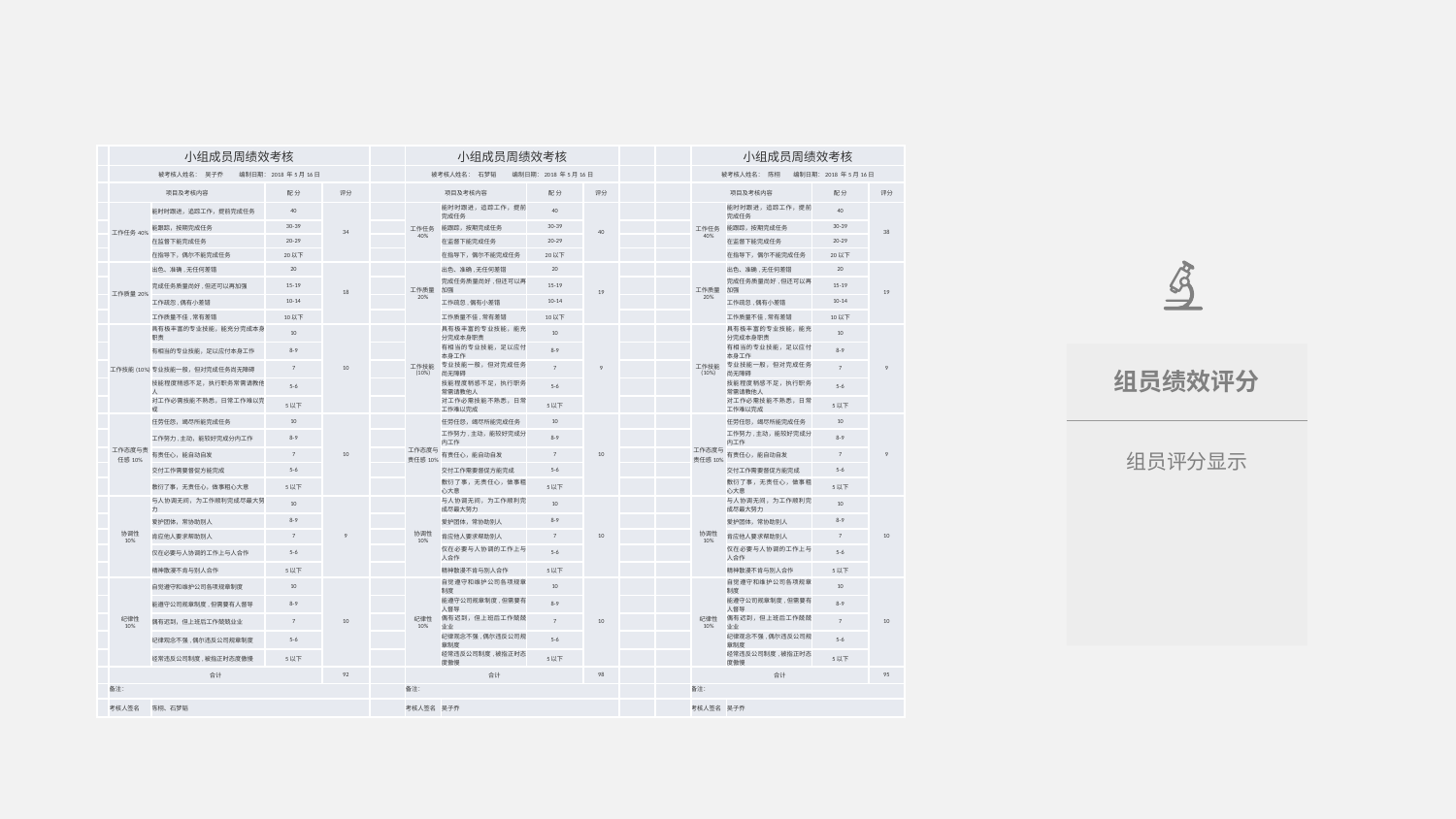

|  | 小组成员周绩效考核 |  |  |  |  | 小组成员周绩效考核 |  |  |  |  |  | 小组成员周绩效考核 |  |  |  |
| --- | --- | --- | --- | --- | --- | --- | --- | --- | --- | --- | --- | --- | --- | --- | --- |
|  | 被考核人姓名： 吴子乔 编制日期：2018 年5月16日 |  |  |  |  | 被考核人姓名： 石梦韬 编制日期：2018 年5月16日 |  |  |  |  |  | 被考核人姓名： 陈栩 编制日期：2018 年5月16日 |  |  |  |
|  | 项目及考核内容 |  | 配 分 | 评分 |  | 项目及考核内容 |  | 配 分 | 评分 |  |  | 项目及考核内容 |  | 配 分 | 评分 |
|  | 工作任务40% | 能时时跟进，追踪工作，提前完成任务 | 40 | 34 |  | 工作任务40% | 能时时跟进，追踪工作，提前完成任务 | 40 | 40 |  |  | 工作任务40% | 能时时跟进，追踪工作，提前完成任务 | 40 | 38 |
|  |  | 能跟踪，按期完成任务 | 30-39 |  |  |  | 能跟踪，按期完成任务 | 30-39 |  |  |  |  | 能跟踪，按期完成任务 | 30-39 |  |
|  |  | 在监督下能完成任务 | 20-29 |  |  |  | 在监督下能完成任务 | 20-29 |  |  |  |  | 在监督下能完成任务 | 20-29 |  |
|  |  | 在指导下，偶尔不能完成任务 | 20以下 |  |  |  | 在指导下，偶尔不能完成任务 | 20以下 |  |  |  |  | 在指导下，偶尔不能完成任务 | 20以下 |  |
|  | 工作质量20% | 出色、准确,无任何差错 | 20 | 18 |  | 工作质量20% | 出色、准确,无任何差错 | 20 | 19 |  |  | 工作质量20% | 出色、准确,无任何差错 | 20 | 19 |
|  |  | 完成任务质量尚好,但还可以再加强 | 15-19 |  |  |  | 完成任务质量尚好,但还可以再加强 | 15-19 |  |  |  |  | 完成任务质量尚好,但还可以再加强 | 15-19 |  |
|  |  | 工作疏忽,偶有小差错 | 10-14 |  |  |  | 工作疏忽,偶有小差错 | 10-14 |  |  |  |  | 工作疏忽,偶有小差错 | 10-14 |  |
|  |  | 工作质量不佳,常有差错 | 10以下 |  |  |  | 工作质量不佳,常有差错 | 10以下 |  |  |  |  | 工作质量不佳,常有差错 | 10以下 |  |
|  | 工作技能(10%) | 具有极丰富的专业技能，能充分完成本身职责 | 10 | 10 |  | 工作技能(10%) | 具有极丰富的专业技能，能充分完成本身职责 | 10 | 9 |  |  | 工作技能(10%) | 具有极丰富的专业技能，能充分完成本身职责 | 10 | 9 |
|  |  | 有相当的专业技能，足以应付本身工作 | 8-9 |  |  |  | 有相当的专业技能，足以应付本身工作 | 8-9 |  |  |  |  | 有相当的专业技能，足以应付本身工作 | 8-9 |  |
|  |  | 专业技能一般，但对完成任务尚无障碍 | 7 |  |  |  | 专业技能一般，但对完成任务尚无障碍 | 7 |  |  |  |  | 专业技能一般，但对完成任务尚无障碍 | 7 |  |
|  |  | 技能程度稍感不足，执行职务常需请教他人 | 5-6 |  |  |  | 技能程度稍感不足，执行职务常需请教他人 | 5-6 |  |  |  |  | 技能程度稍感不足，执行职务常需请教他人 | 5-6 |  |
|  |  | 对工作必需技能不熟悉，日常工作难以完成 | 5以下 |  |  |  | 对工作必需技能不熟悉，日常工作难以完成 | 5以下 |  |  |  |  | 对工作必需技能不熟悉，日常工作难以完成 | 5以下 |  |
|  | 工作态度与责任感10% | 任劳任怨，竭尽所能完成任务 | 10 | 10 |  | 工作态度与责任感10% | 任劳任怨，竭尽所能完成任务 | 10 | 10 |  |  | 工作态度与责任感10% | 任劳任怨，竭尽所能完成任务 | 10 | 9 |
|  |  | 工作努力,主动，能较好完成分内工作 | 8-9 |  |  |  | 工作努力,主动，能较好完成分内工作 | 8-9 |  |  |  |  | 工作努力,主动，能较好完成分内工作 | 8-9 |  |
|  |  | 有责任心，能自动自发 | 7 |  |  |  | 有责任心，能自动自发 | 7 |  |  |  |  | 有责任心，能自动自发 | 7 |  |
|  |  | 交付工作需要督促方能完成 | 5-6 |  |  |  | 交付工作需要督促方能完成 | 5-6 |  |  |  |  | 交付工作需要督促方能完成 | 5-6 |  |
|  |  | 敷衍了事，无责任心，做事粗心大意 | 5以下 |  |  |  | 敷衍了事，无责任心，做事粗心大意 | 5以下 |  |  |  |  | 敷衍了事，无责任心，做事粗心大意 | 5以下 |  |
|  | 协调性 10% | 与人协调无间，为工作顺利完成尽最大努力 | 10 | 9 |  | 协调性 10% | 与人协调无间，为工作顺利完成尽最大努力 | 10 | 10 |  |  | 协调性 10% | 与人协调无间，为工作顺利完成尽最大努力 | 10 | 10 |
|  |  | 爱护团体，常协助别人 | 8-9 |  |  |  | 爱护团体，常协助别人 | 8-9 |  |  |  |  | 爱护团体，常协助别人 | 8-9 |  |
|  |  | 肯应他人要求帮助别人 | 7 |  |  |  | 肯应他人要求帮助别人 | 7 |  |  |  |  | 肯应他人要求帮助别人 | 7 |  |
|  |  | 仅在必要与人协调的工作上与人合作 | 5-6 |  |  |  | 仅在必要与人协调的工作上与人合作 | 5-6 |  |  |  |  | 仅在必要与人协调的工作上与人合作 | 5-6 |  |
|  |  | 精神散漫不肯与别人合作 | 5以下 |  |  |  | 精神散漫不肯与别人合作 | 5以下 |  |  |  |  | 精神散漫不肯与别人合作 | 5以下 |  |
|  | 纪律性 10% | 自觉遵守和维护公司各项规章制度 | 10 | 10 |  | 纪律性 10% | 自觉遵守和维护公司各项规章制度 | 10 | 10 |  |  | 纪律性 10% | 自觉遵守和维护公司各项规章制度 | 10 | 10 |
|  |  | 能遵守公司规章制度,但需要有人督导 | 8-9 |  |  |  | 能遵守公司规章制度,但需要有人督导 | 8-9 |  |  |  |  | 能遵守公司规章制度,但需要有人督导 | 8-9 |  |
|  |  | 偶有迟到，但上班后工作兢兢业业 | 7 |  |  |  | 偶有迟到，但上班后工作兢兢业业 | 7 |  |  |  |  | 偶有迟到，但上班后工作兢兢业业 | 7 |  |
|  |  | 纪律观念不强,偶尔违反公司规章制度 | 5-6 |  |  |  | 纪律观念不强,偶尔违反公司规章制度 | 5-6 |  |  |  |  | 纪律观念不强,偶尔违反公司规章制度 | 5-6 |  |
|  |  | 经常违反公司制度,被指正时态度傲慢 | 5以下 |  |  |  | 经常违反公司制度,被指正时态度傲慢 | 5以下 |  |  |  |  | 经常违反公司制度,被指正时态度傲慢 | 5以下 |  |
|  | 合计 |  |  | 92 |  | 合计 |  |  | 98 |  |  | 合计 |  |  | 95 |
|  | 备注： |  |  |  |  | 备注： |  |  |  |  |  | 备注： |  |  |  |
|  | 考核人签名 | 陈栩、石梦韬 |  |  |  | 考核人签名 | 吴子乔 |  |  |  |  | 考核人签名 | 吴子乔 |  |  |

组员绩效评分
组员评分显示